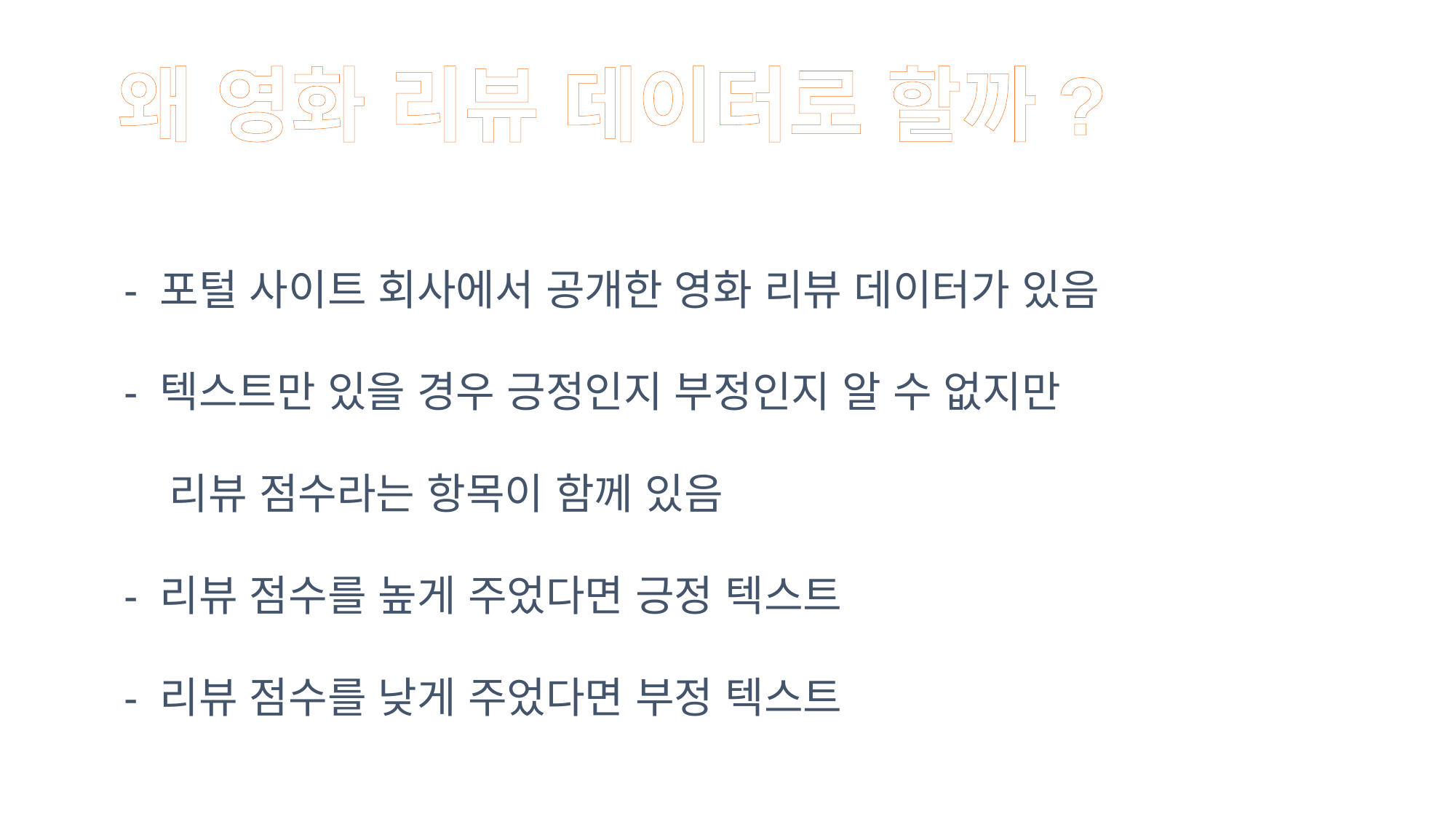

왜 영화 리뷰 데이터로 할까?
- 포털 사이트 회사에서 공개한 영화 리뷰 데이터가 있음
- 텍스트만 있을 경우 긍정인지 부정인지 알 수 없지만
   리뷰 점수라는 항목이 함께 있음
- 리뷰 점수를 높게 주었다면 긍정 텍스트
- 리뷰 점수를 낮게 주었다면 부정 텍스트